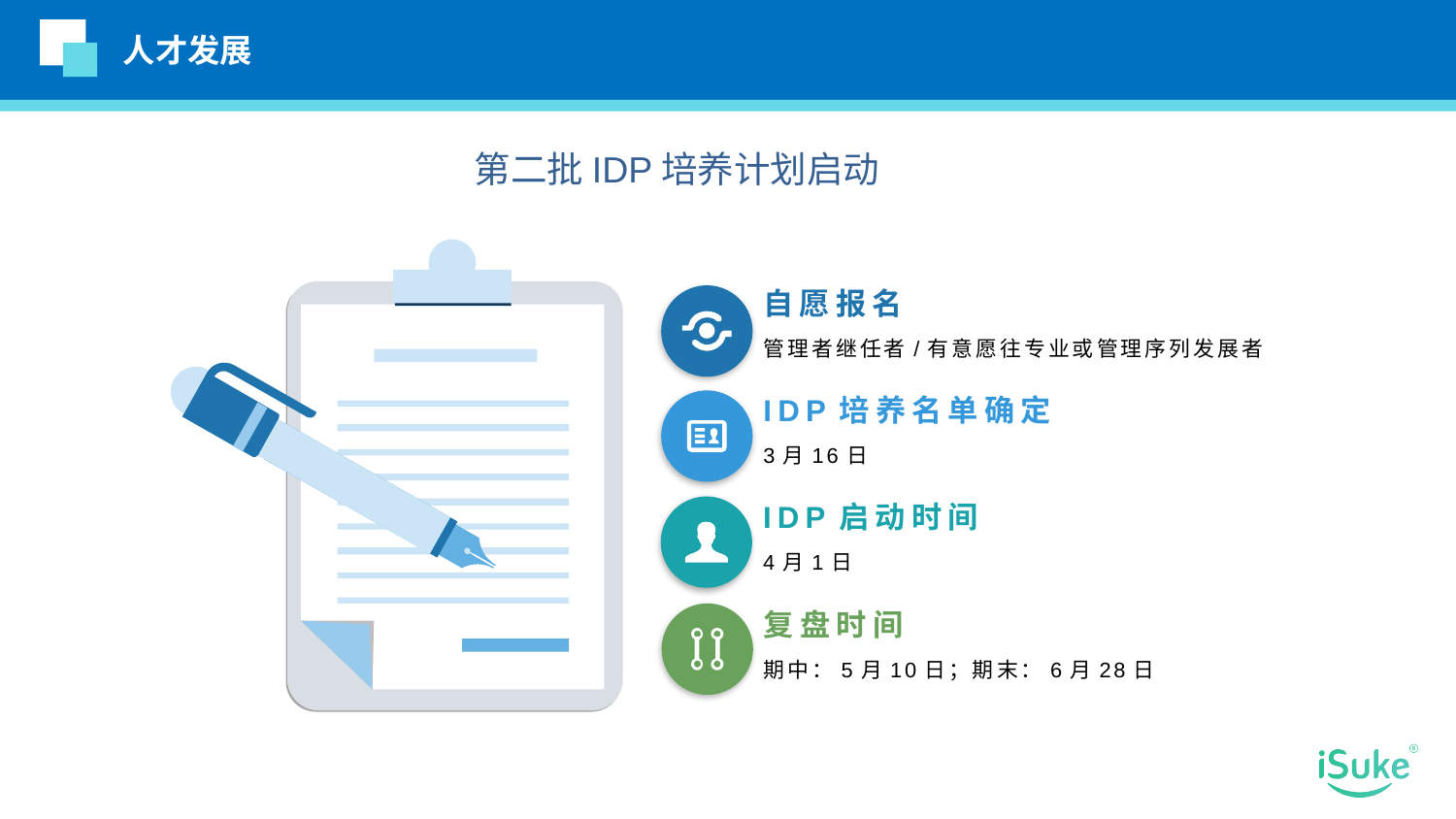

人才发展

第二批IDP培养计划启动

自愿报名

管理者继任者/有意愿往专业或管理序列发展者

IDP培养名单确定

3月16日

IDP启动时间

4月1日

复盘时间

期中：5月10日；期末：6月28日